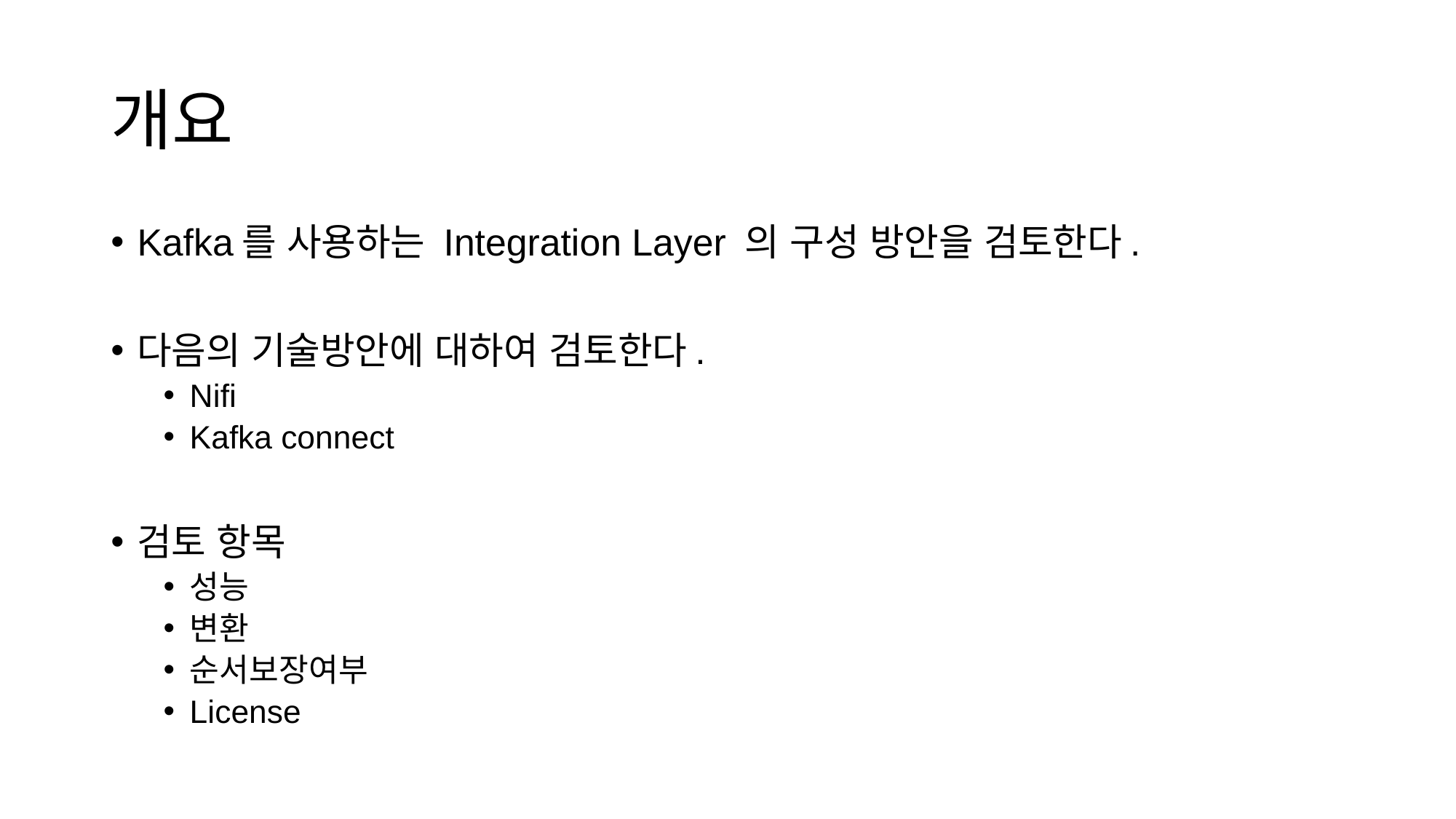

# 개요
Kafka를 사용하는 Integration Layer 의 구성 방안을 검토한다.

다음의 기술방안에 대하여 검토한다.
Nifi
Kafka connect

검토 항목
성능
변환
순서보장여부
License